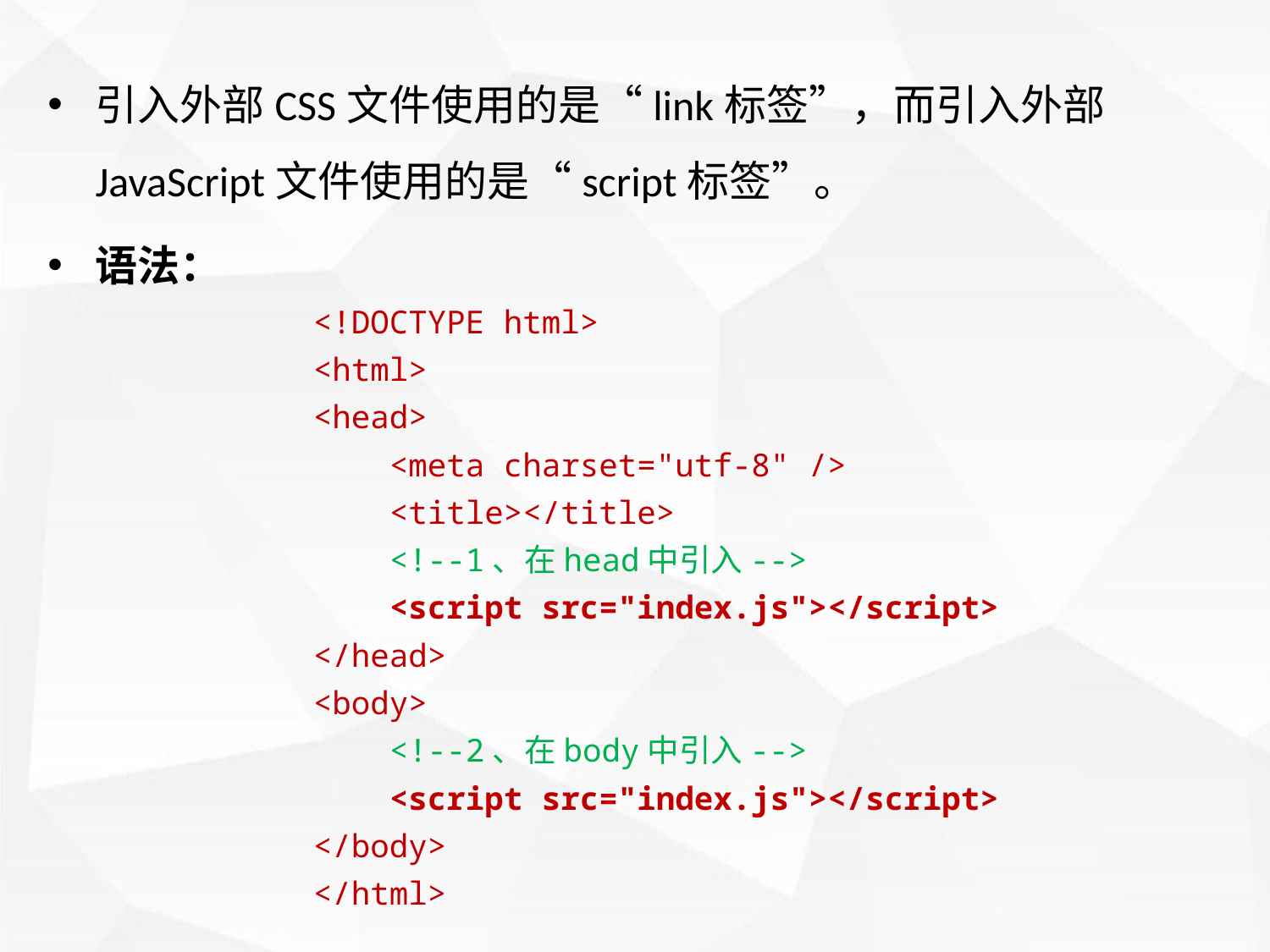

引入外部CSS文件使用的是“link标签”，而引入外部JavaScript文件使用的是“script标签”。
语法：
<!DOCTYPE html>
<html>
<head>
    <meta charset="utf-8" />
    <title></title>
    <!--1、在head中引入-->
    <script src="index.js"></script>
</head>
<body>
    <!--2、在body中引入-->
    <script src="index.js"></script>
</body>
</html>